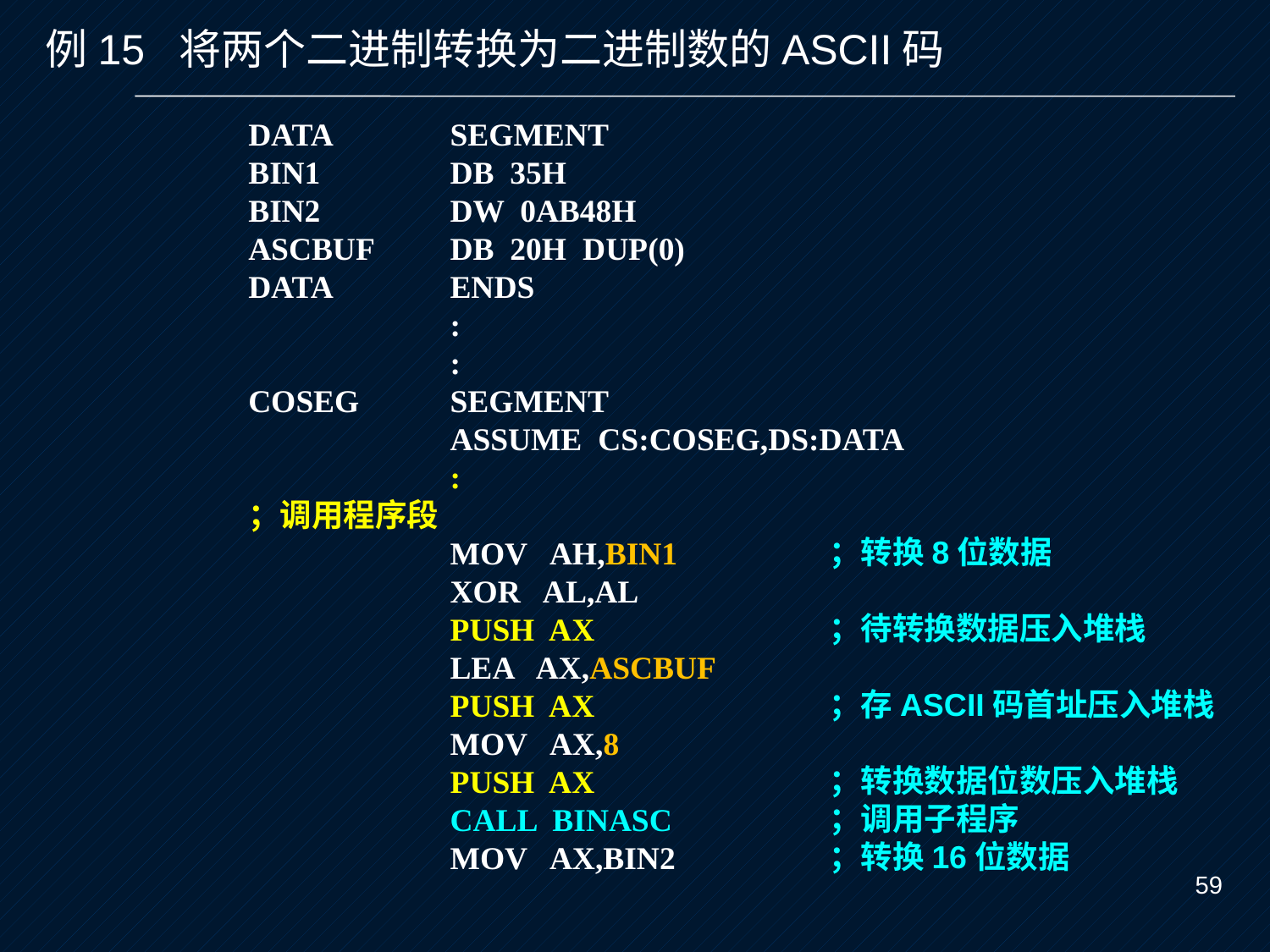

例15  将两个二进制转换为二进制数的ASCII码

DATA
BIN1
BIN2
ASCBUF
DATA

COSEG

；调用程序段

SEGMENT
DB  35H
DW  0AB48H
DB  20H  DUP(0)
ENDS
:
:
SEGMENT
ASSUME  CS:COSEG,DS:DATA
:

MOV   AH,BIN1
XOR   AL,AL
PUSH  AX
LEA   AX,ASCBUF
PUSH  AX
MOV   AX,8
PUSH  AX
CALL  BINASC
MOV   AX,BIN2
；转换8位数据

；待转换数据压入堆栈

；存ASCII码首址压入堆栈

；转换数据位数压入堆栈
；调用子程序
；转换16位数据
59